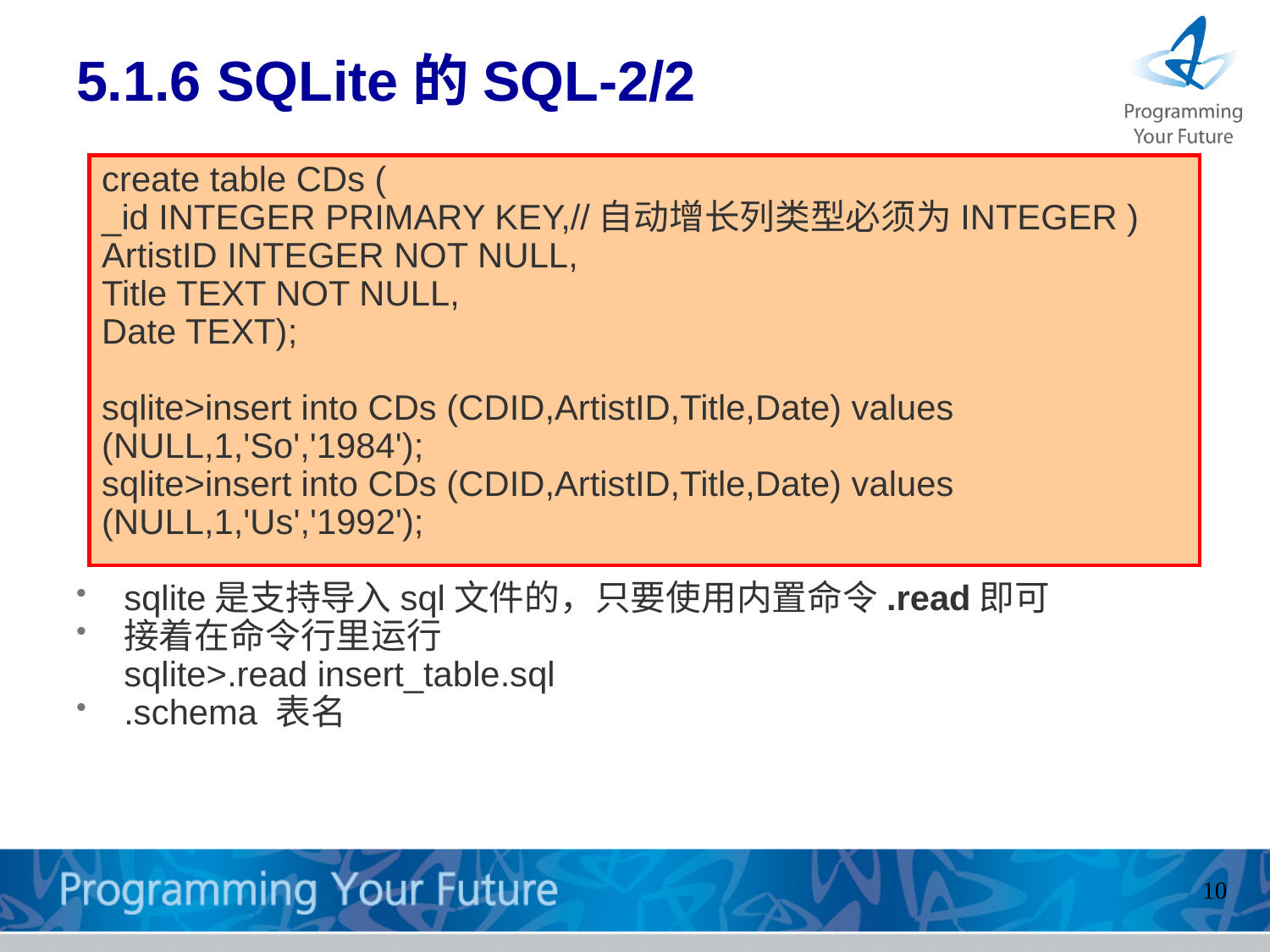

# 5.1.6 SQLite的SQL-2/2

sqlite是支持导入sql文件的，只要使用内置命令.read即可
接着在命令行里运行
sqlite>.read insert_table.sql
.schema 表名

create table CDs (
_id INTEGER PRIMARY KEY,//自动增长列类型必须为INTEGER )
ArtistID INTEGER NOT NULL,
Title TEXT NOT NULL,
Date TEXT);
sqlite>insert into CDs (CDID,ArtistID,Title,Date) values (NULL,1,'So','1984');
sqlite>insert into CDs (CDID,ArtistID,Title,Date) values (NULL,1,'Us','1992');